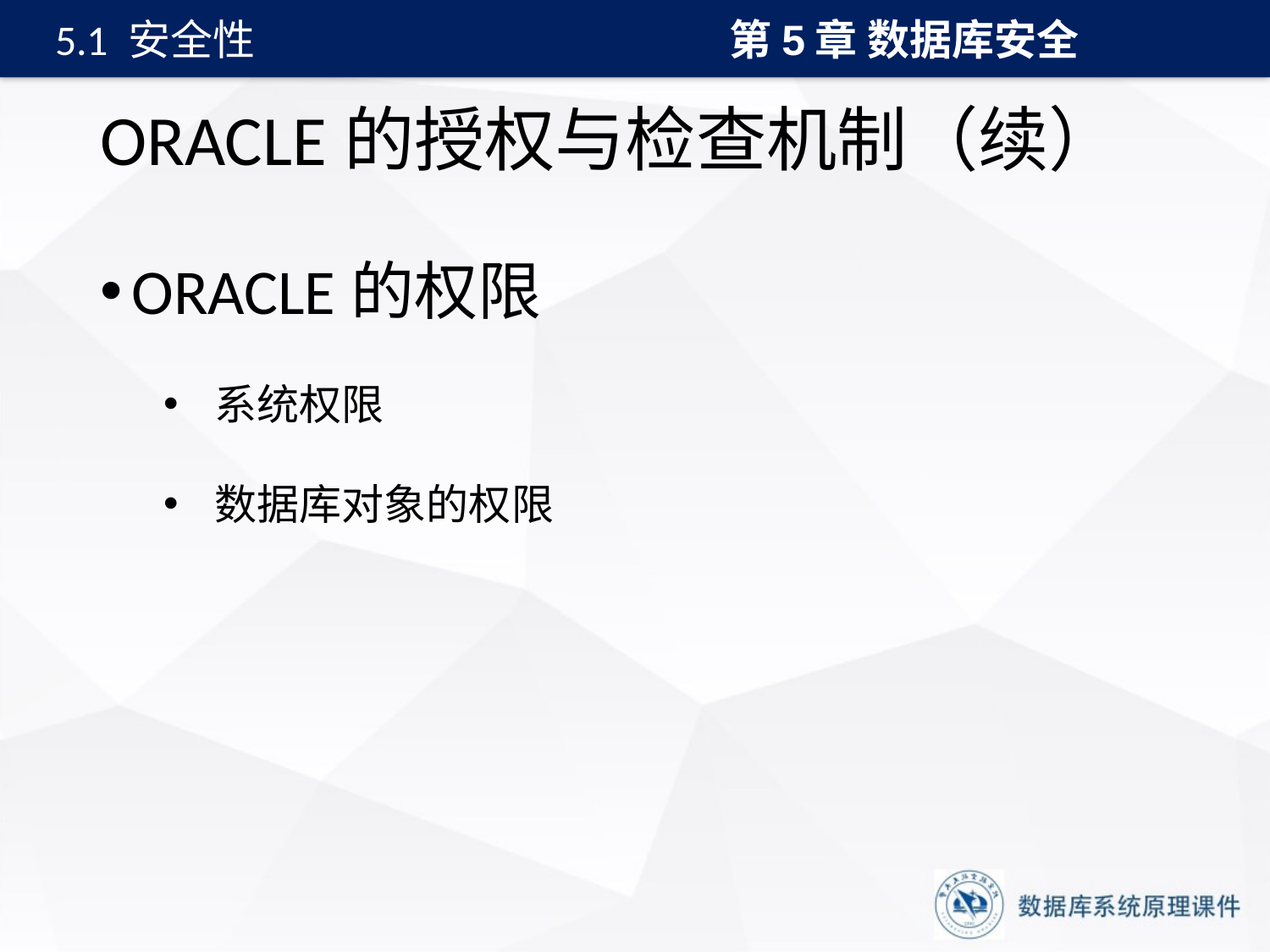

第5章 数据库安全
5.1 安全性
# ORACLE的授权与检查机制（续）
ORACLE的权限
 系统权限
 数据库对象的权限